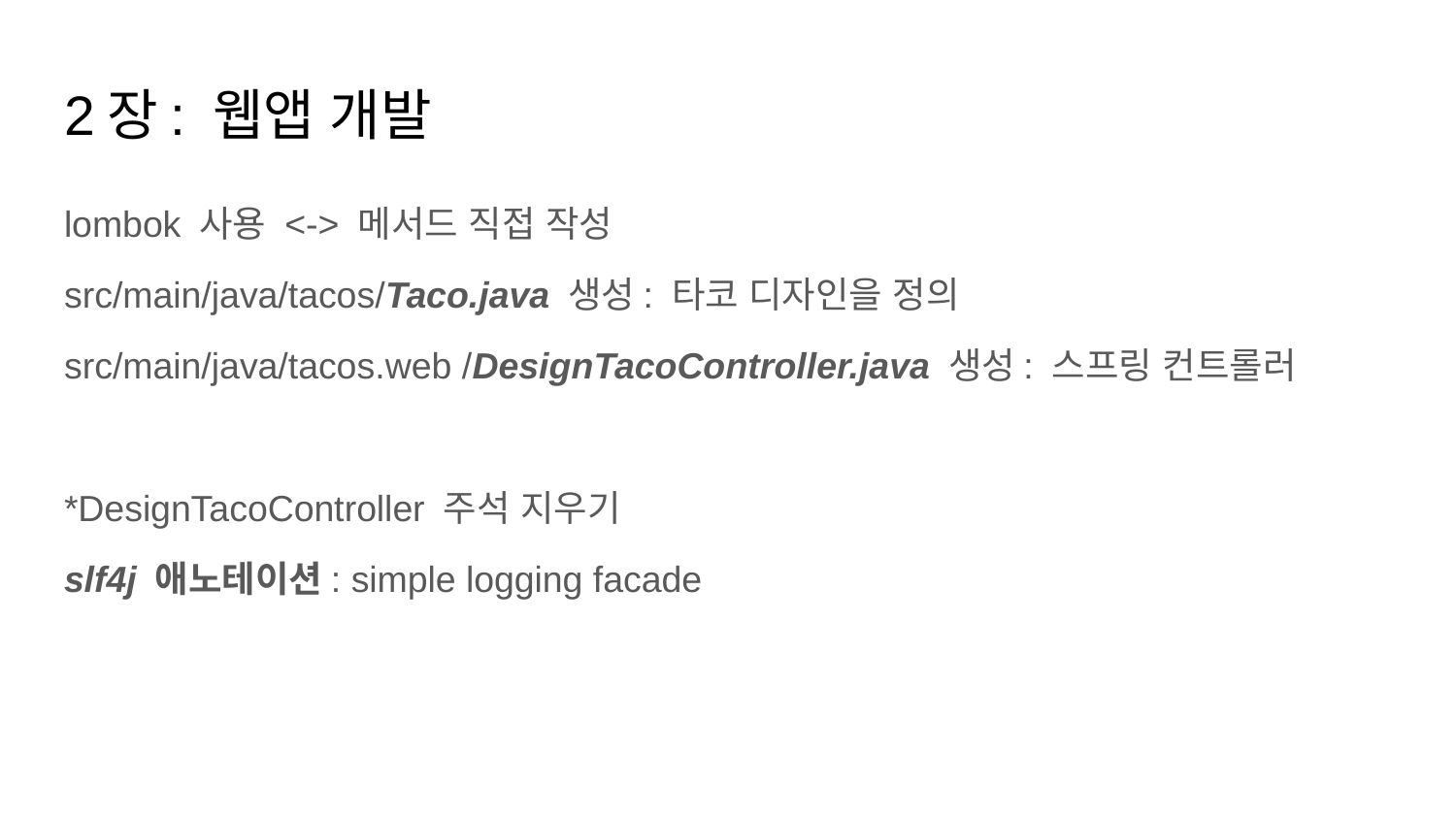

# 2장: 웹앱 개발
lombok 사용 <-> 메서드 직접 작성
src/main/java/tacos/Taco.java 생성: 타코 디자인을 정의
src/main/java/tacos.web /DesignTacoController.java 생성: 스프링 컨트롤러

*DesignTacoController 주석 지우기
slf4j 애노테이션: simple logging facade